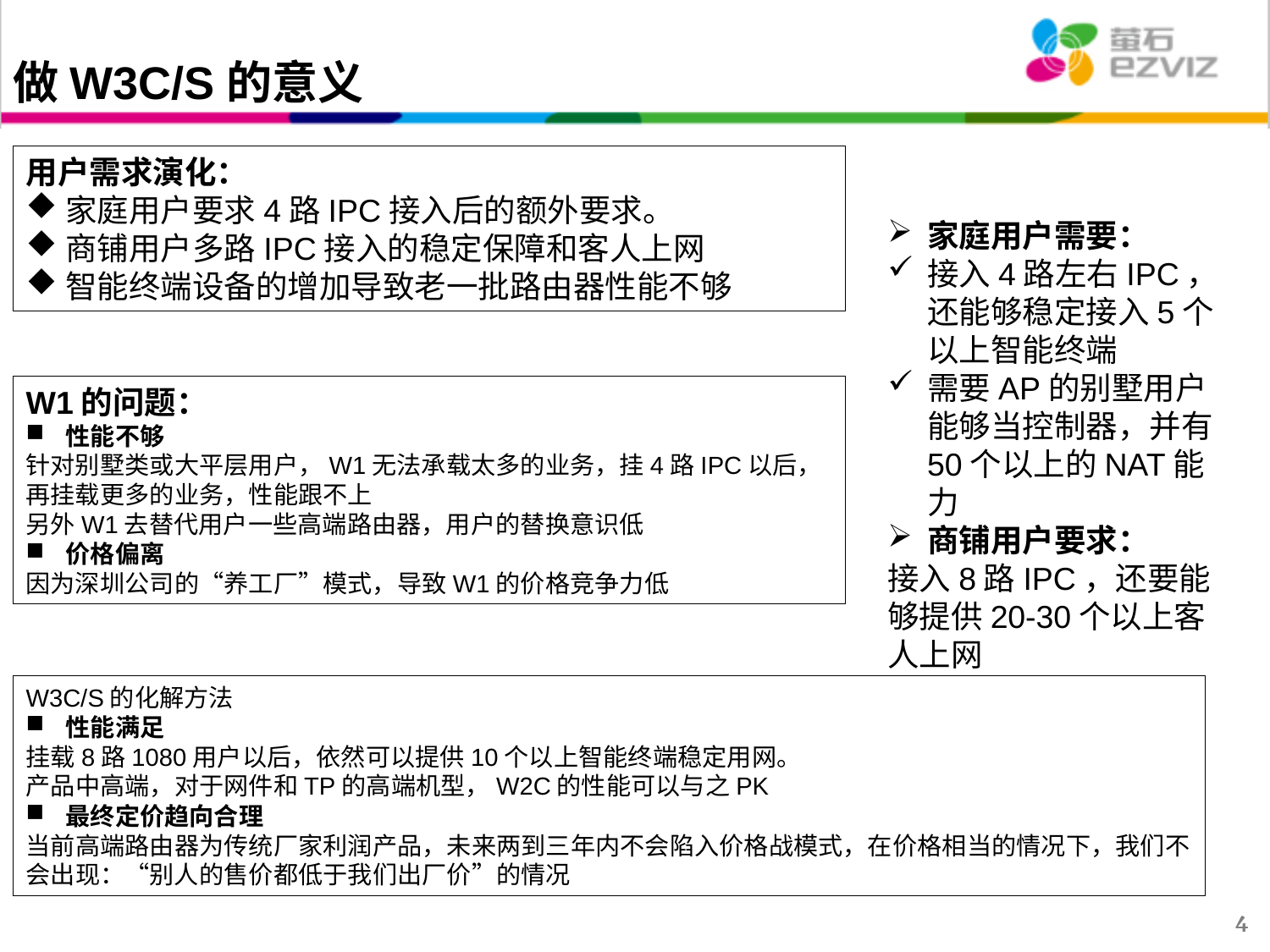

# 做W3C/S的意义
用户需求演化：
家庭用户要求4路IPC接入后的额外要求。
商铺用户多路IPC接入的稳定保障和客人上网
智能终端设备的增加导致老一批路由器性能不够
家庭用户需要：
接入4路左右IPC，还能够稳定接入5个以上智能终端
需要AP的别墅用户能够当控制器，并有50个以上的NAT能力
商铺用户要求：
接入8路IPC，还要能够提供20-30个以上客人上网
W1的问题：
性能不够
针对别墅类或大平层用户，W1无法承载太多的业务，挂4路IPC以后，再挂载更多的业务，性能跟不上
另外W1去替代用户一些高端路由器，用户的替换意识低
价格偏离
因为深圳公司的“养工厂”模式，导致W1的价格竞争力低
W3C/S的化解方法
性能满足
挂载8路1080用户以后，依然可以提供10个以上智能终端稳定用网。
产品中高端，对于网件和TP的高端机型，W2C的性能可以与之PK
最终定价趋向合理
当前高端路由器为传统厂家利润产品，未来两到三年内不会陷入价格战模式，在价格相当的情况下，我们不会出现：“别人的售价都低于我们出厂价”的情况
4